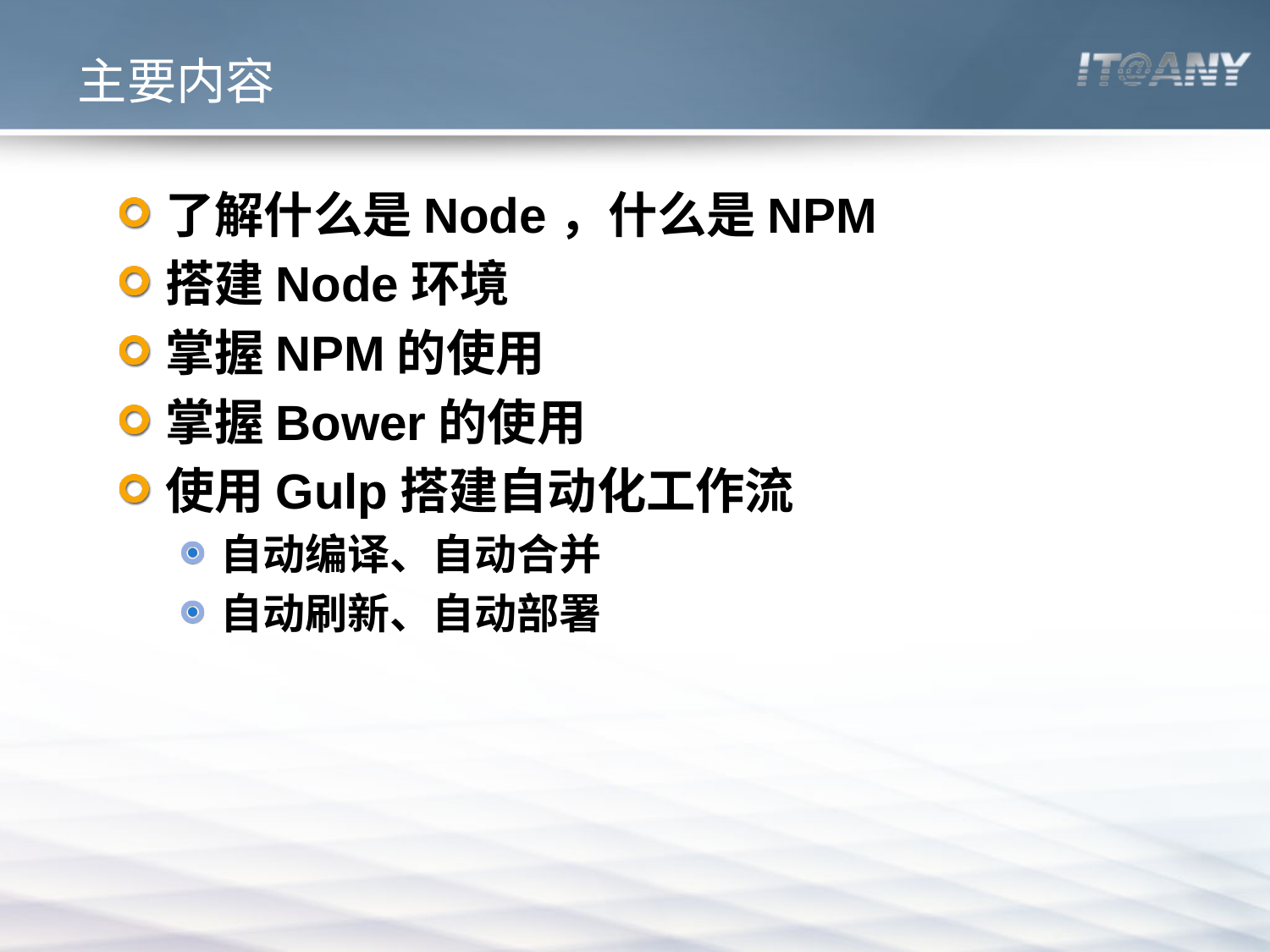

# 主要内容
了解什么是Node，什么是NPM
搭建Node环境
掌握NPM的使用
掌握Bower的使用
使用Gulp搭建自动化工作流
自动编译、自动合并
自动刷新、自动部署